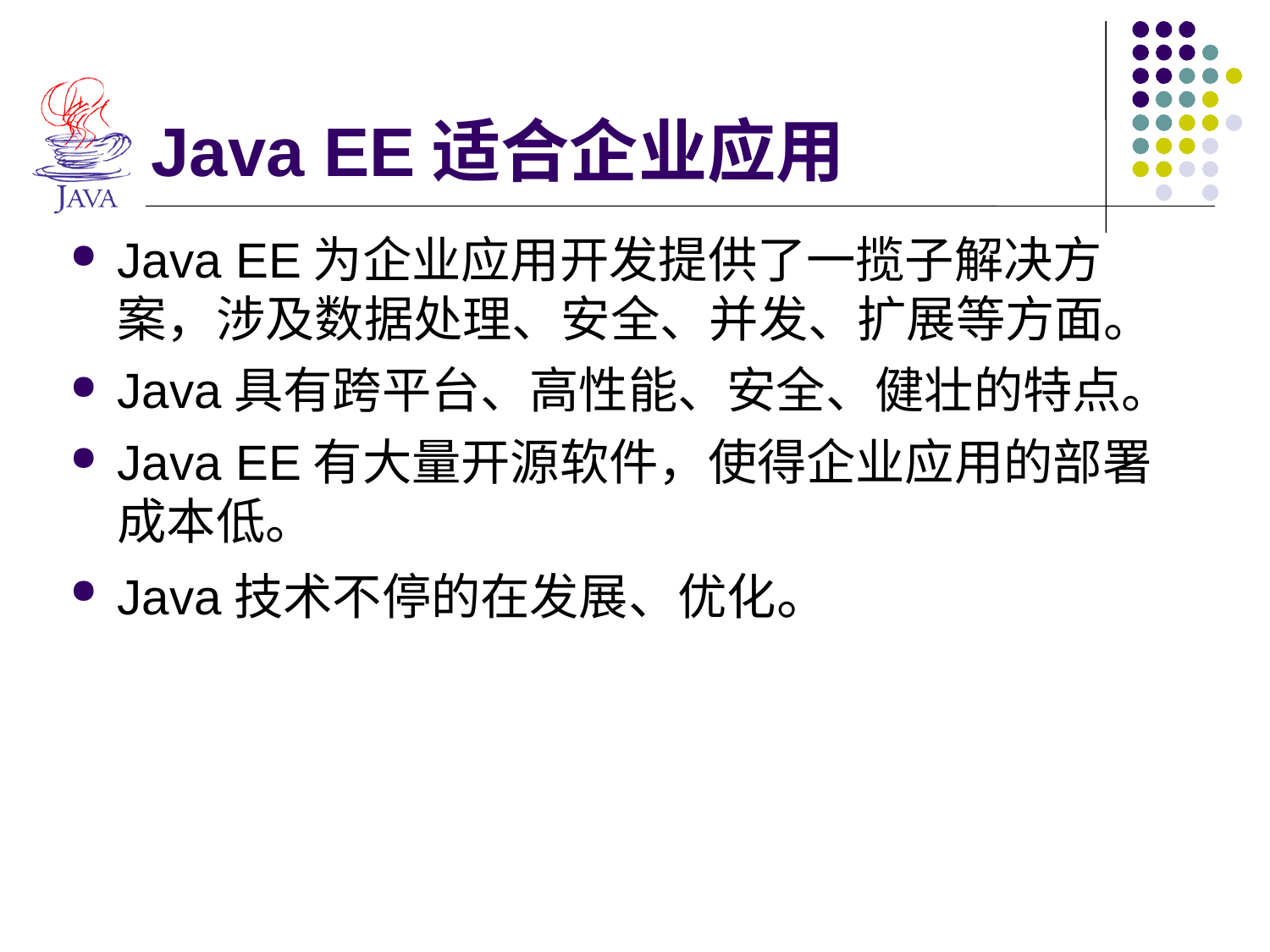

# Java EE适合企业应用
Java EE为企业应用开发提供了一揽子解决方案，涉及数据处理、安全、并发、扩展等方面。
Java具有跨平台、高性能、安全、健壮的特点。
Java EE有大量开源软件，使得企业应用的部署成本低。
Java技术不停的在发展、优化。